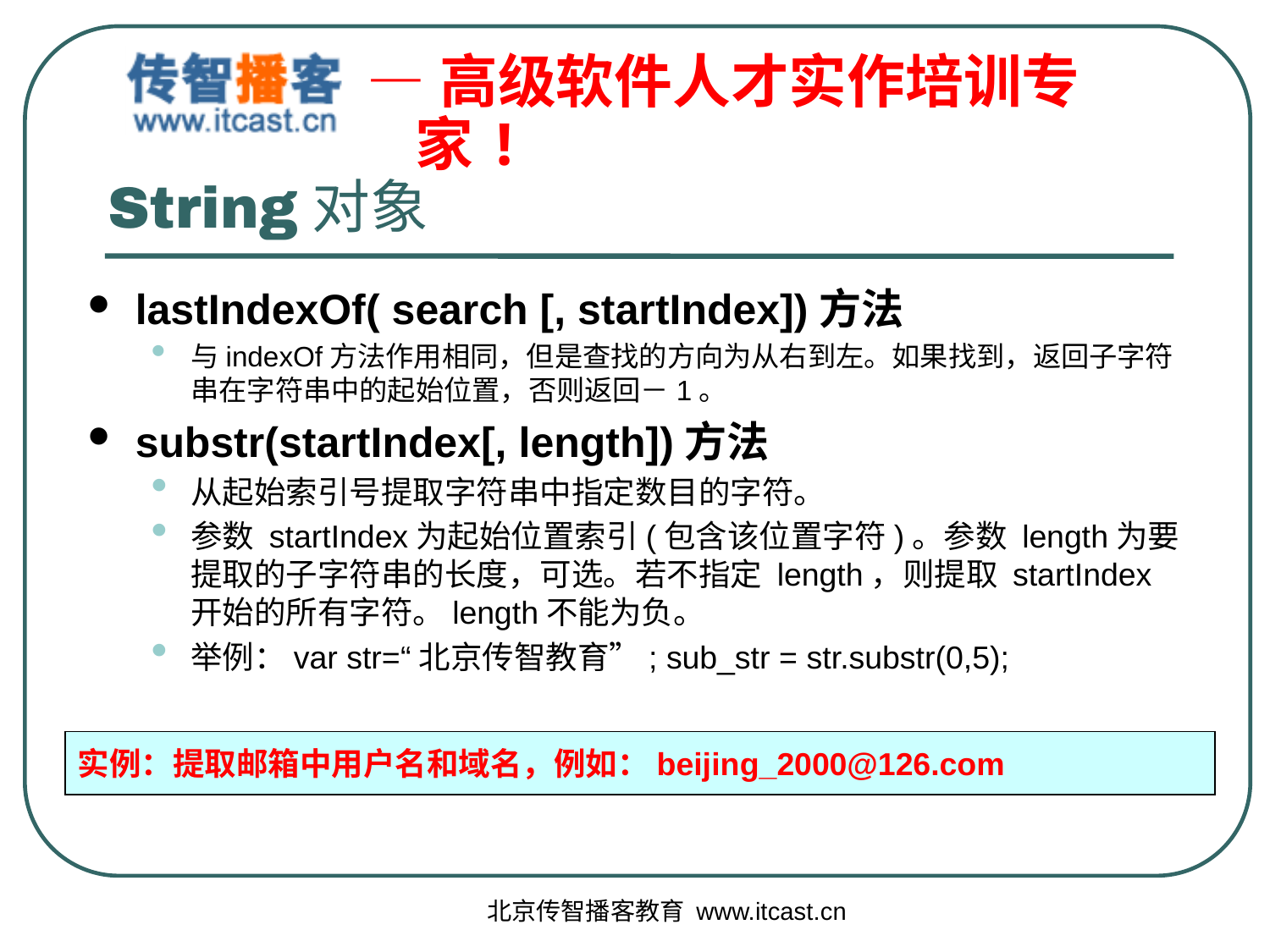

# String对象
lastIndexOf( search [, startIndex])方法
与indexOf方法作用相同，但是查找的方向为从右到左。如果找到，返回子字符串在字符串中的起始位置，否则返回－1。
substr(startIndex[, length])方法
从起始索引号提取字符串中指定数目的字符。
参数 startIndex为起始位置索引(包含该位置字符)。参数 length为要提取的子字符串的长度，可选。若不指定 length，则提取 startIndex开始的所有字符。length不能为负。
举例：var str=“北京传智教育”; sub_str = str.substr(0,5);
实例：提取邮箱中用户名和域名，例如：beijing_2000@126.com